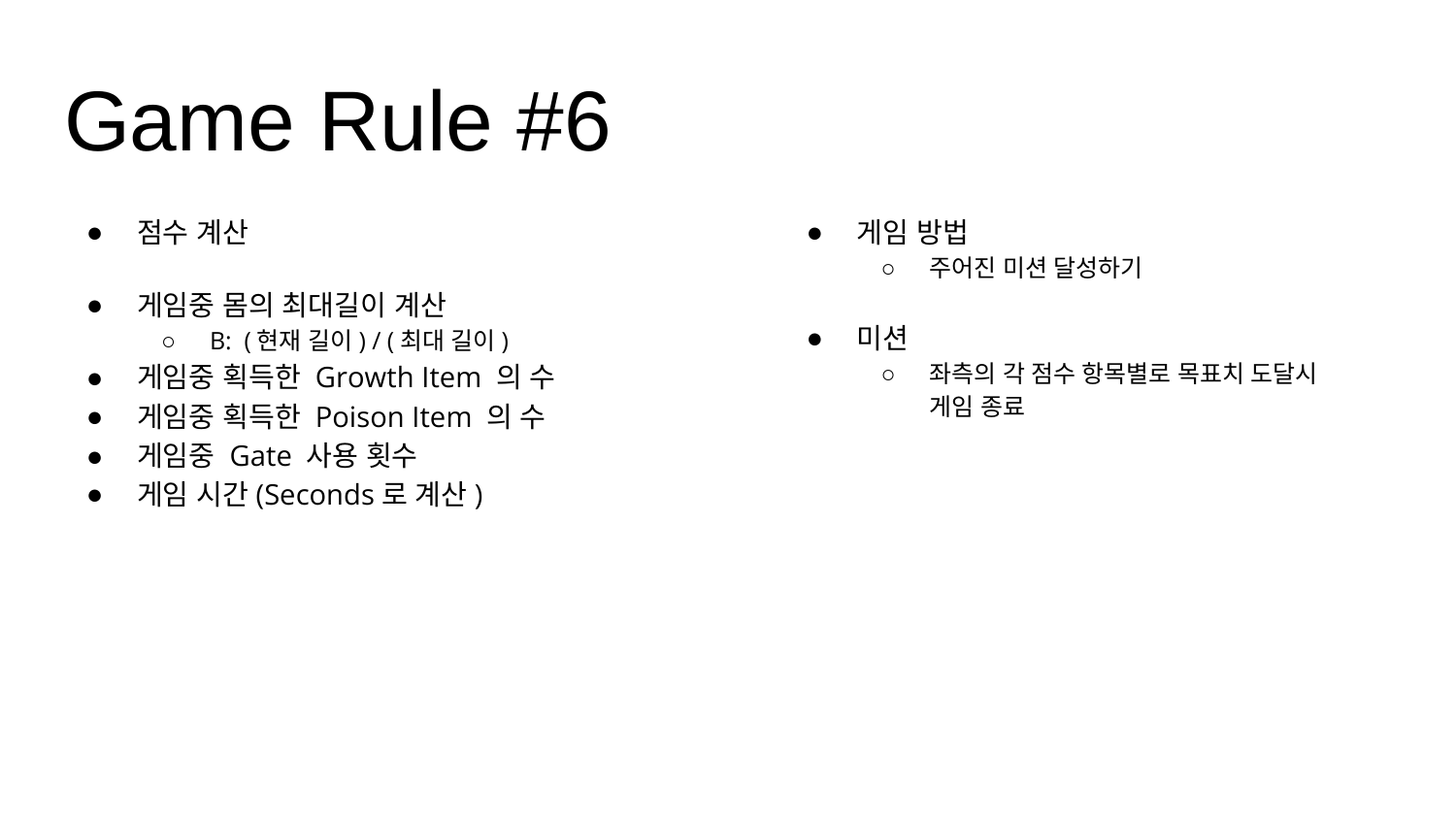

# Game Rule #6
점수 계산
게임중 몸의 최대길이 계산
B:  (현재 길이) / (최대 길이)
게임중 획득한 Growth Item 의 수
게임중 획득한 Poison Item 의 수
게임중 Gate 사용 횟수
게임 시간(Seconds로 계산)
게임 방법
주어진 미션 달성하기
미션
좌측의 각 점수 항목별로 목표치 도달시
게임 종료